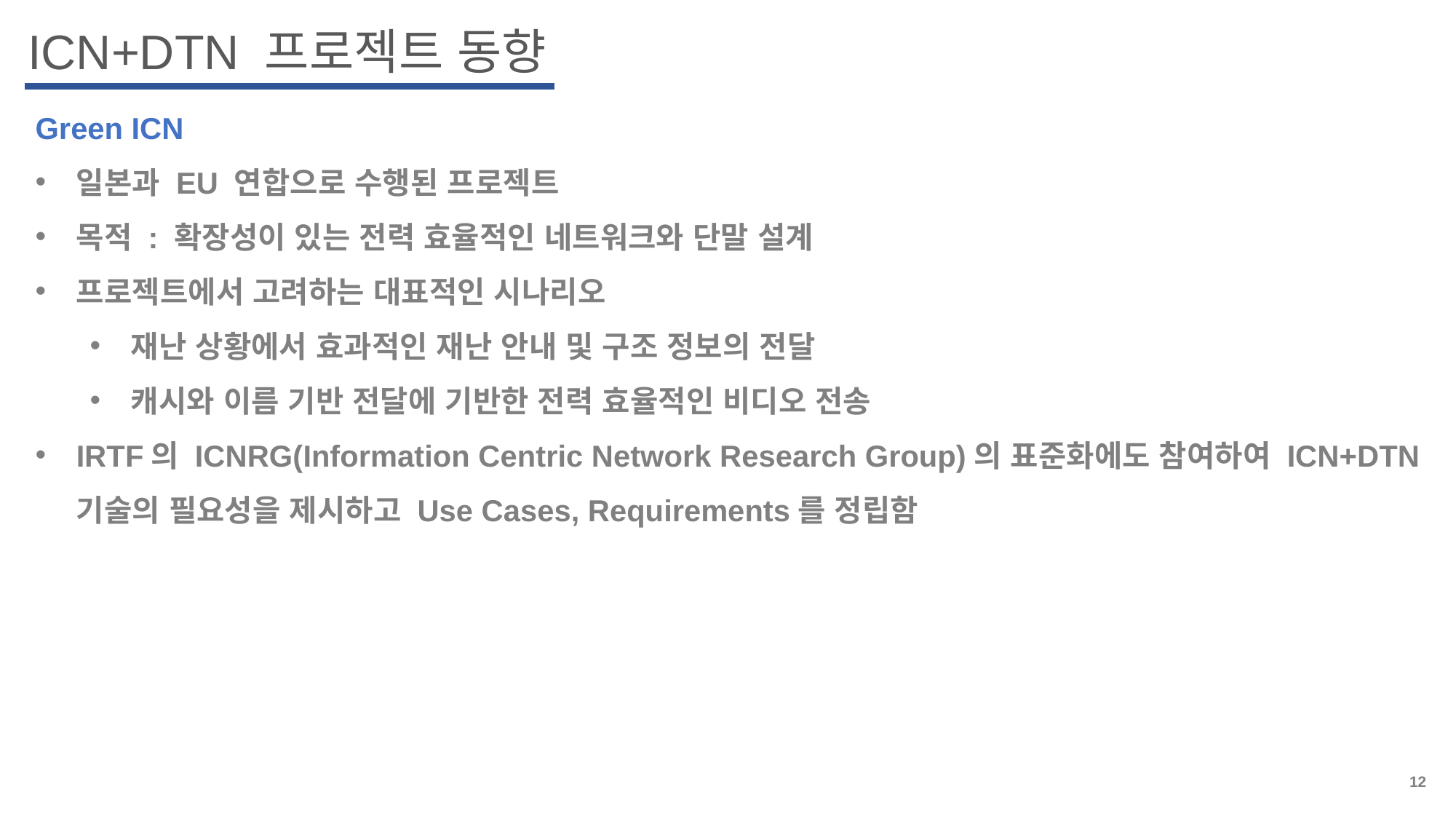

ICN+DTN 프로젝트 동향
Green ICN
일본과 EU 연합으로 수행된 프로젝트
목적 : 확장성이 있는 전력 효율적인 네트워크와 단말 설계
프로젝트에서 고려하는 대표적인 시나리오
재난 상황에서 효과적인 재난 안내 및 구조 정보의 전달
캐시와 이름 기반 전달에 기반한 전력 효율적인 비디오 전송
IRTF의 ICNRG(Information Centric Network Research Group)의 표준화에도 참여하여 ICN+DTN 기술의 필요성을 제시하고 Use Cases, Requirements를 정립함
12